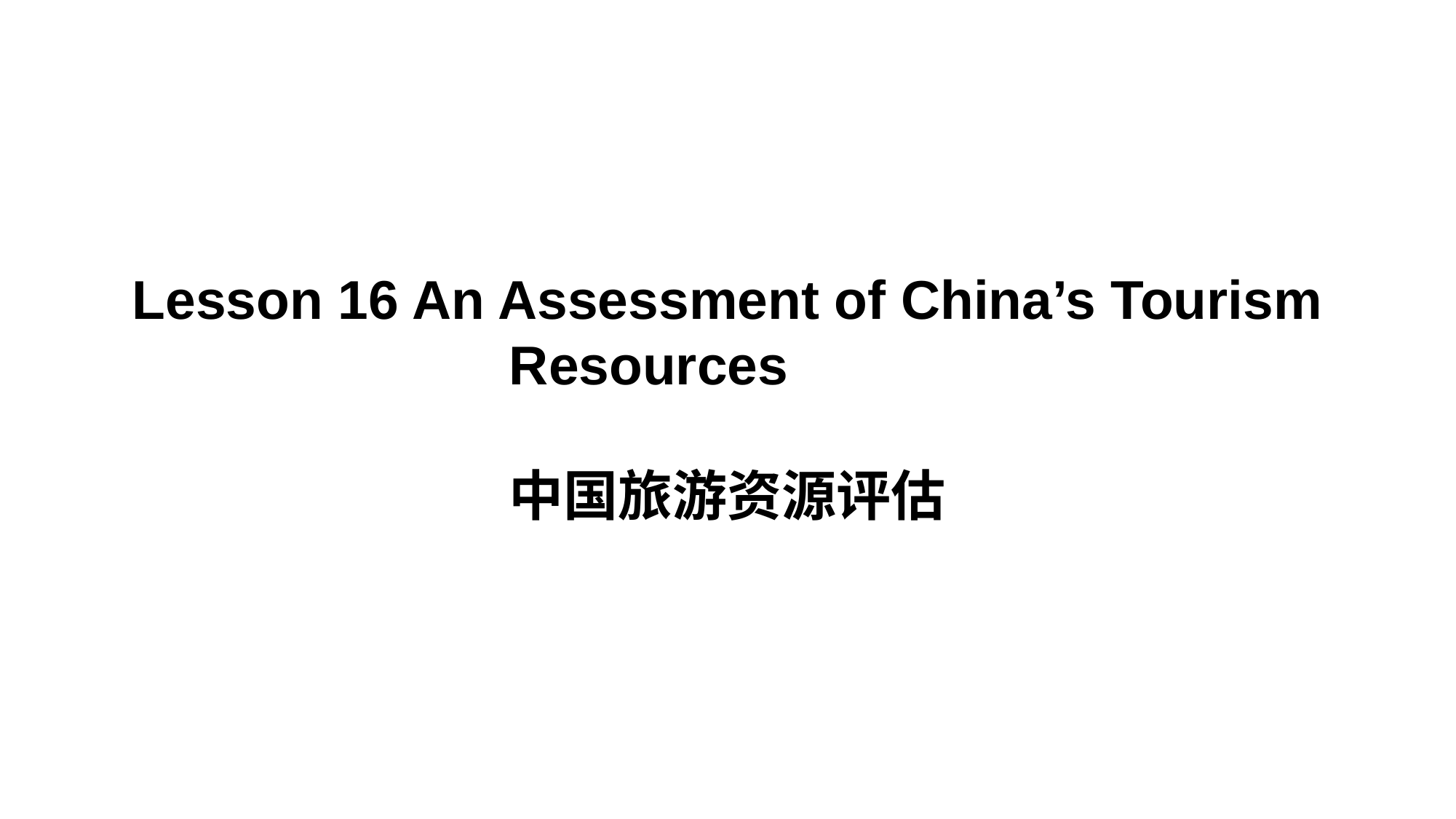

Lesson 16 An Assessment of China’s Tourism Resources

中国旅游资源评估